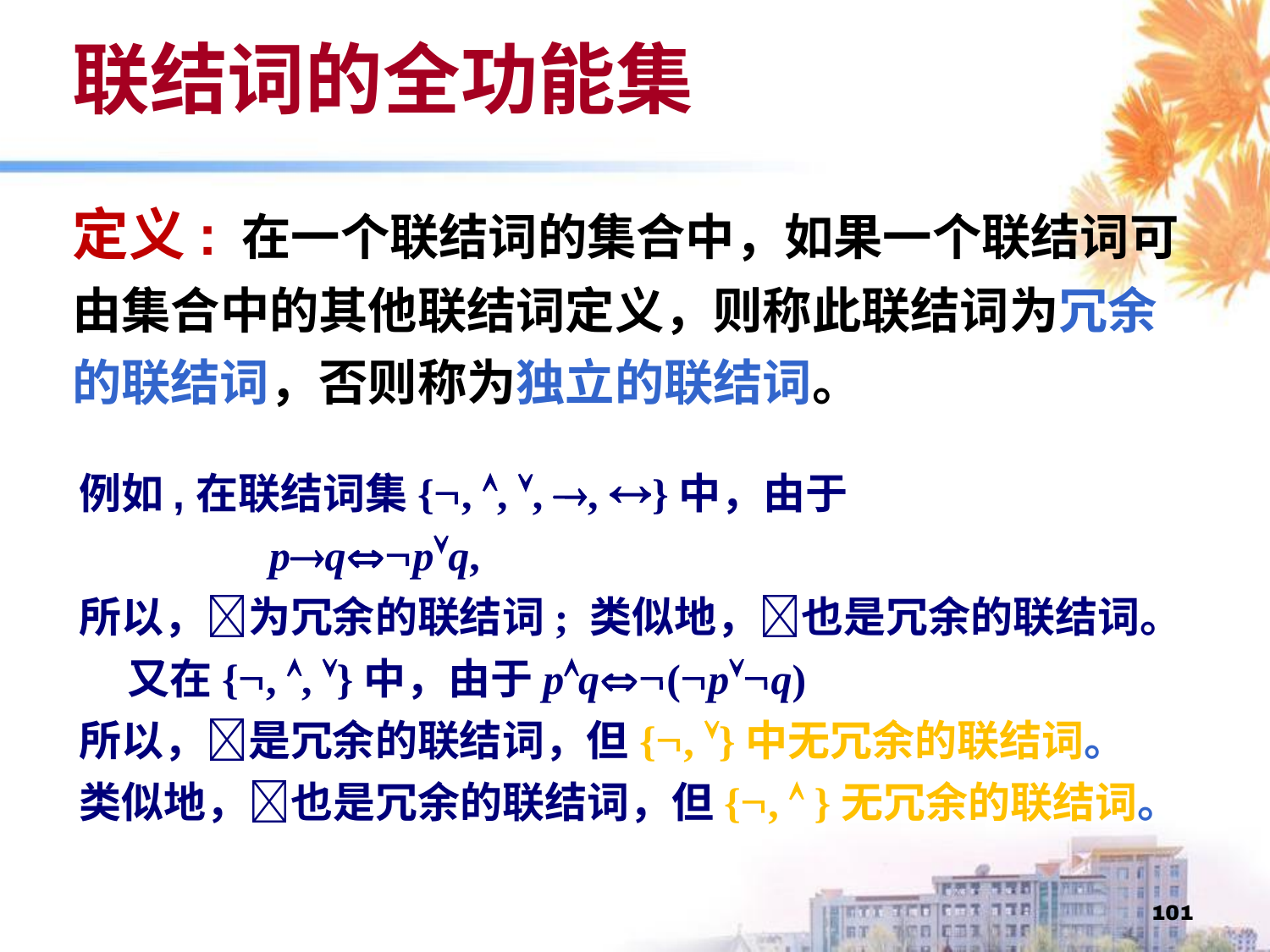

# 联结词的全功能集
定义: 在一个联结词的集合中，如果一个联结词可
由集合中的其他联结词定义，则称此联结词为冗余
的联结词，否则称为独立的联结词。
例如,在联结词集{¬, ∧, ∨, →, ↔}中，由于
                  p→q⇔¬p∨q,
所以，→为冗余的联结词; 类似地，↔也是冗余的联结词。
    又在{¬, ∧, ∨}中，由于p∧q⇔¬(¬p∨¬q)
所以，∧是冗余的联结词，但{¬, ∨}中无冗余的联结词。
类似地，∨也是冗余的联结词，但{¬, ∧ }无冗余的联结词。
101